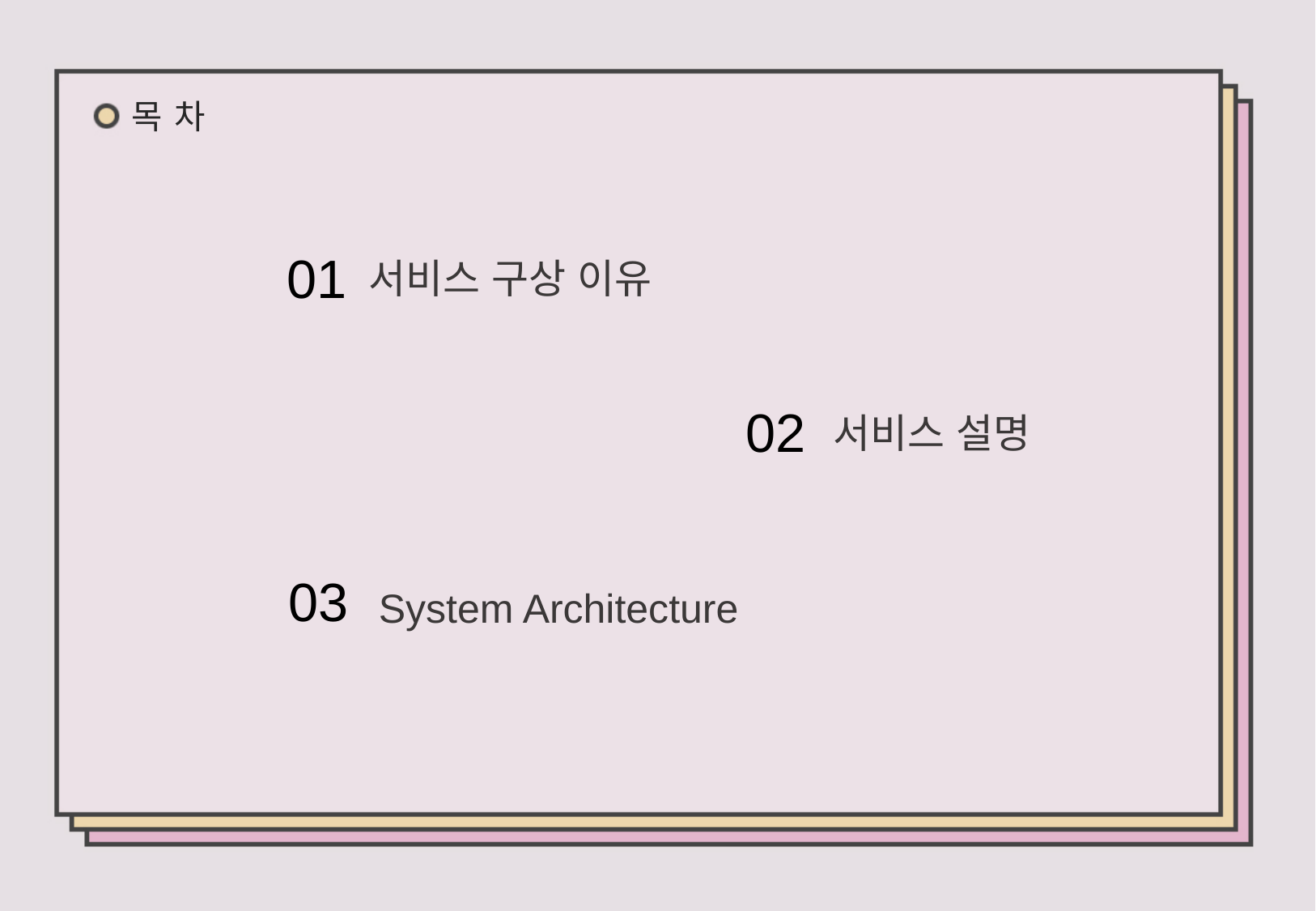

목  차
01
서비스 구상 이유
02
서비스 설명
03
System Architecture